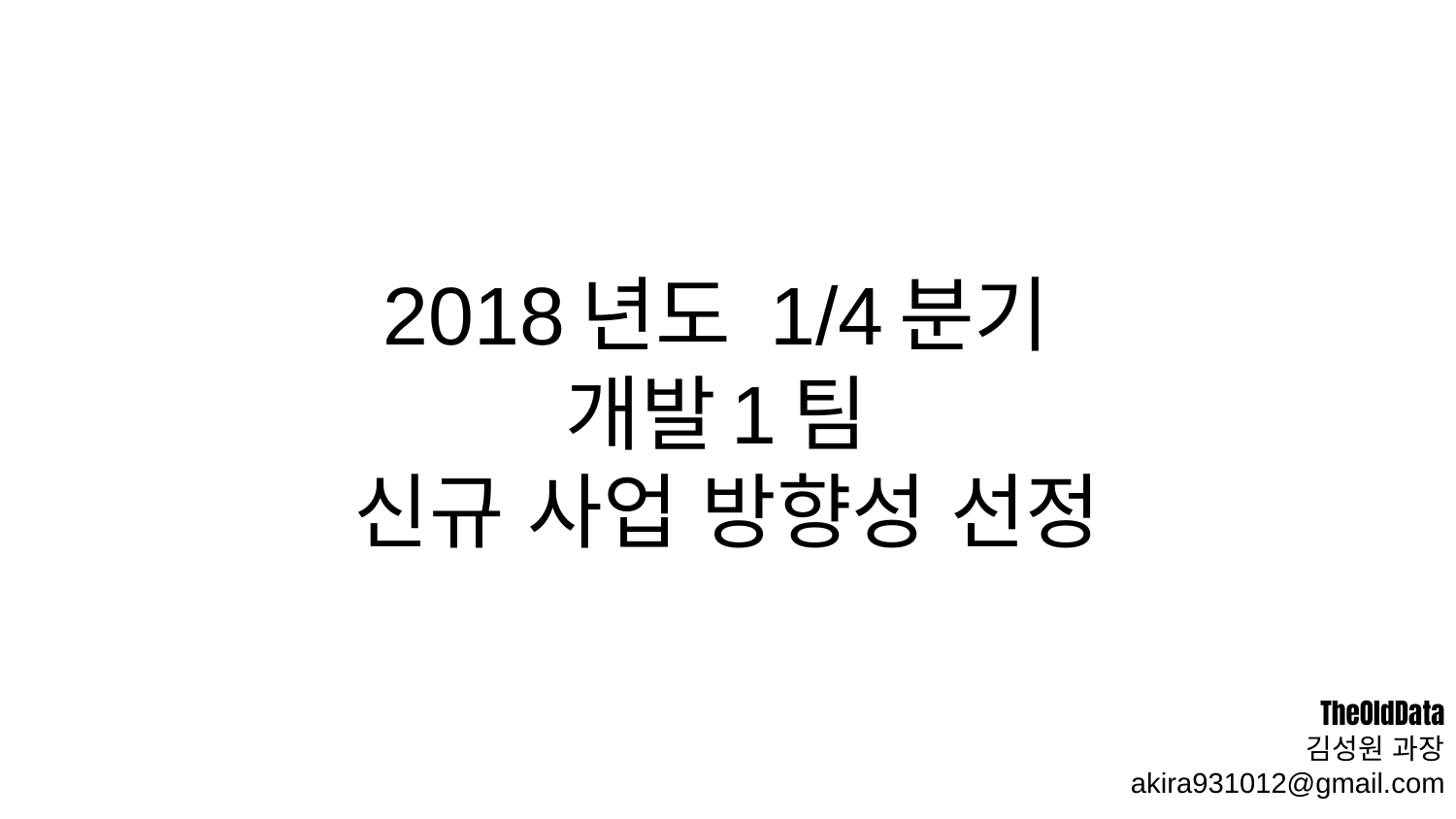

# 2018년도 1/4분기
개발1팀
신규 사업 방향성 선정
TheOldData
김성원 과장
akira931012@gmail.com